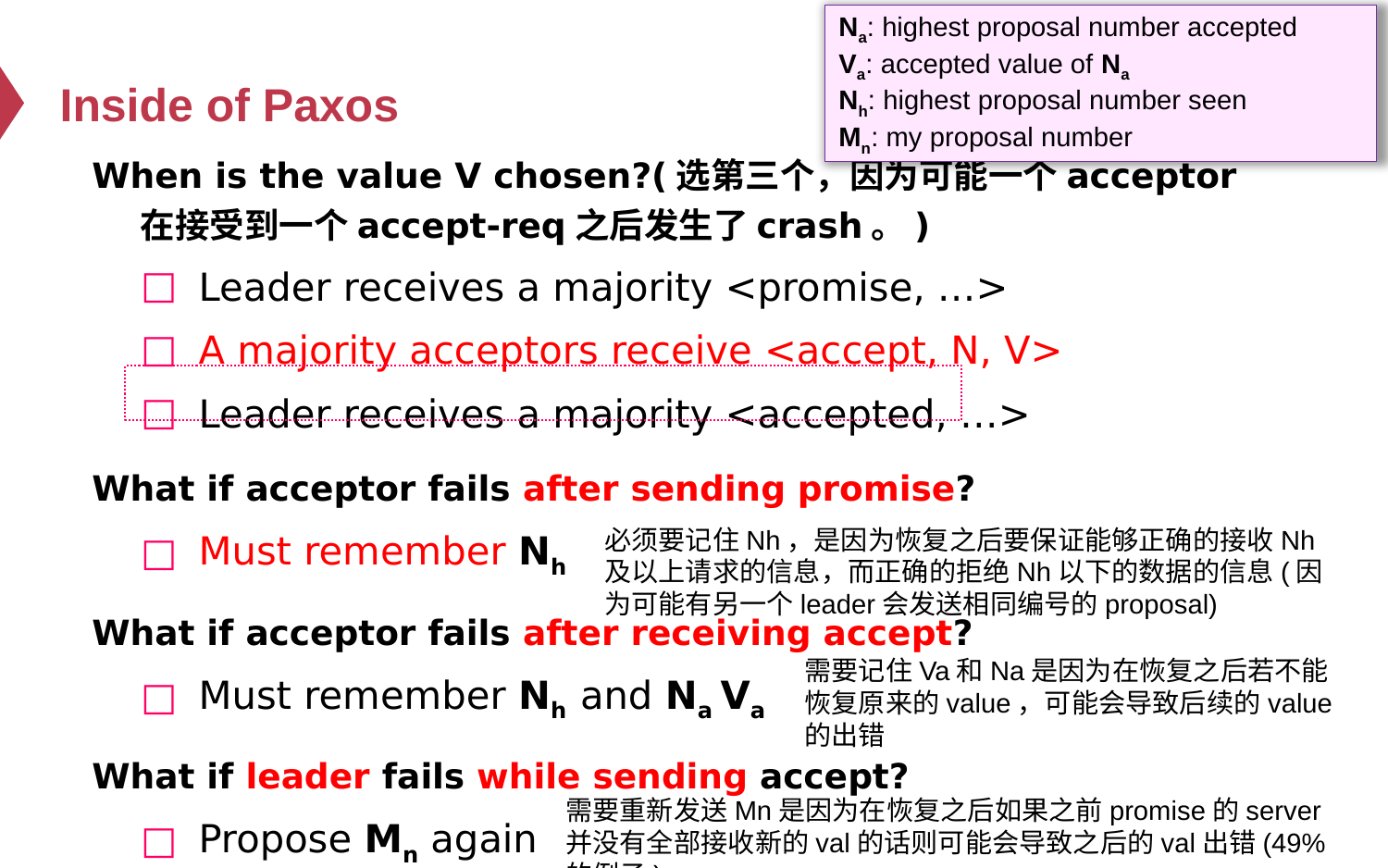

Na: highest proposal number accepted
Va: accepted value of Na
Nh: highest proposal number seen
Mn: my proposal number
# Inside of Paxos
When is the value V chosen?(选第三个，因为可能一个acceptor在接受到一个accept-req之后发生了crash。)
Leader receives a majority <promise, …>
A majority acceptors receive <accept, N, V>
Leader receives a majority <accepted, …>
What if acceptor fails after sending promise?
Must remember Nh
What if acceptor fails after receiving accept?
Must remember Nh and Na Va
What if leader fails while sending accept?
Propose Mn again

必须要记住Nh，是因为恢复之后要保证能够正确的接收Nh及以上请求的信息，而正确的拒绝Nh以下的数据的信息(因为可能有另一个leader会发送相同编号的proposal)
需要记住Va和Na是因为在恢复之后若不能恢复原来的value，可能会导致后续的value的出错
需要重新发送Mn是因为在恢复之后如果之前promise的server并没有全部接收新的val的话则可能会导致之后的val出错(49%的例子)